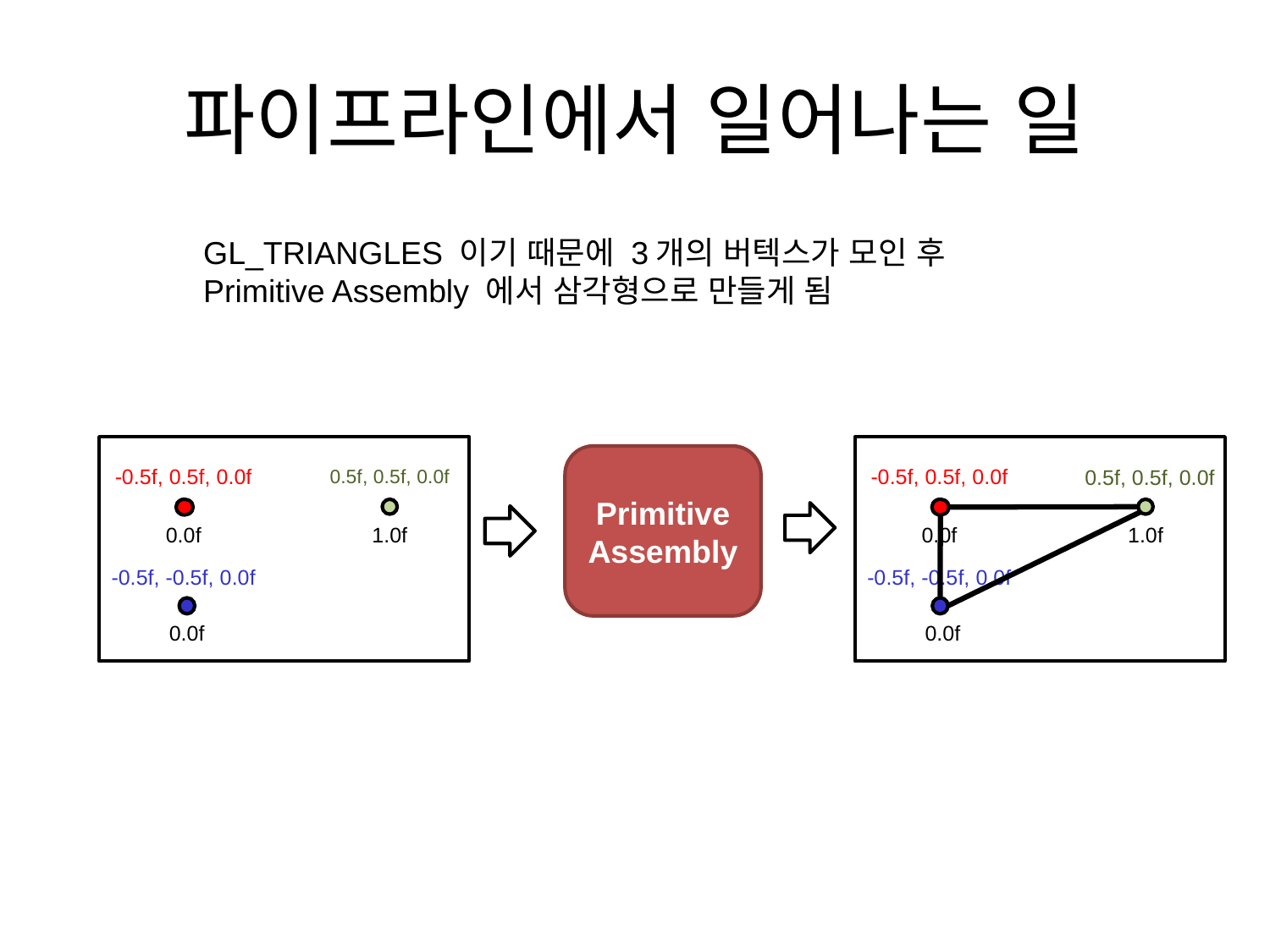

# 파이프라인에서 일어나는 일
GL_TRIANGLES 이기 때문에 3개의 버텍스가 모인 후 Primitive Assembly 에서 삼각형으로 만들게 됨

Primitive Assembly
-0.5f, 0.5f, 0.0f
-0.5f, 0.5f, 0.0f
0.5f, 0.5f, 0.0f
0.5f, 0.5f, 0.0f

0.0f
1.0f
0.0f
1.0f
-0.5f, -0.5f, 0.0f
-0.5f, -0.5f, 0.0f

0.0f
0.0f